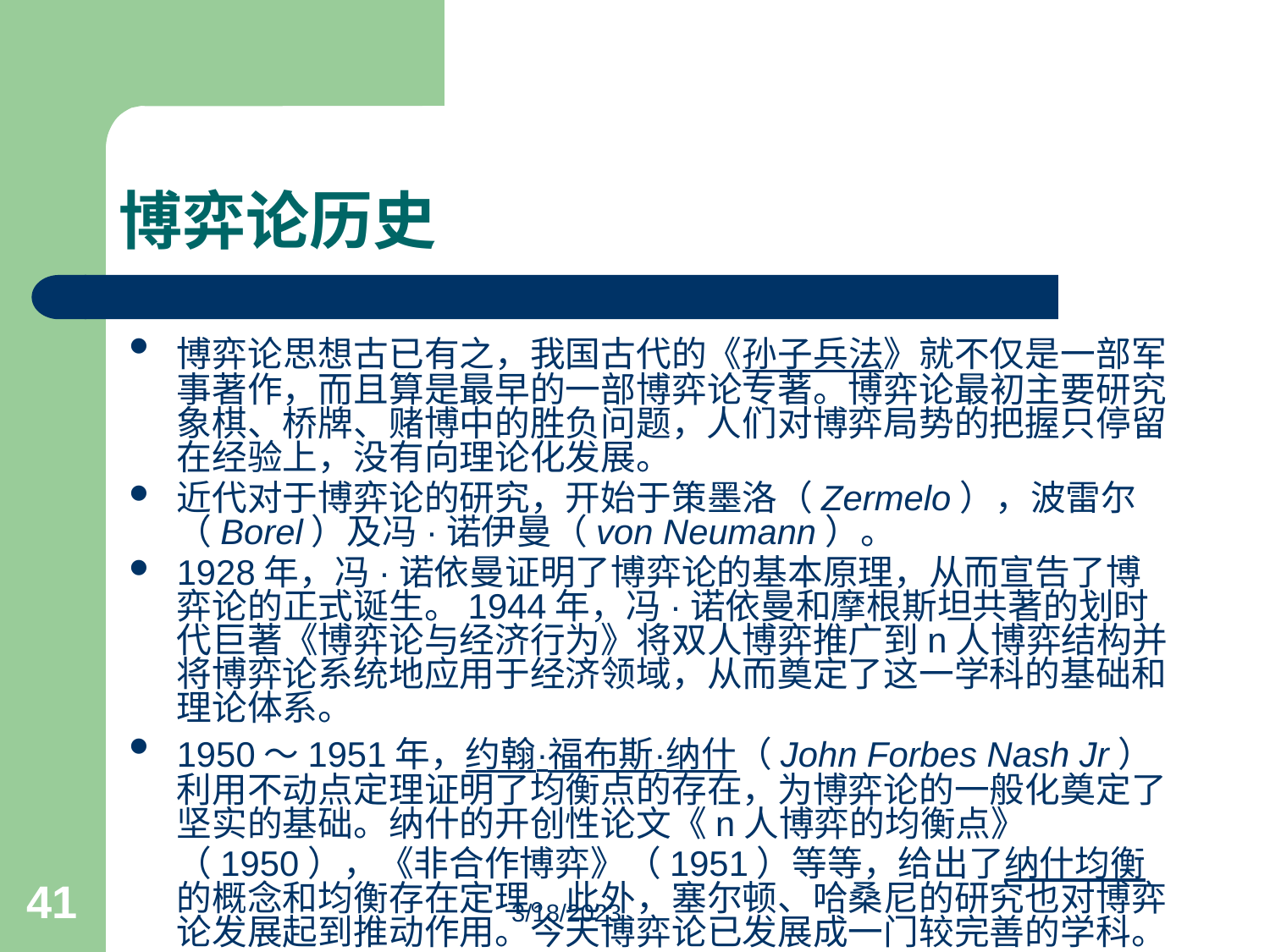

# 博弈论历史
博弈论思想古已有之，我国古代的《孙子兵法》就不仅是一部军事著作，而且算是最早的一部博弈论专著。博弈论最初主要研究象棋、桥牌、赌博中的胜负问题，人们对博弈局势的把握只停留在经验上，没有向理论化发展。
近代对于博弈论的研究，开始于策墨洛（Zermelo），波雷尔（Borel）及冯·诺伊曼（von Neumann）。
1928年，冯·诺依曼证明了博弈论的基本原理，从而宣告了博弈论的正式诞生。1944年，冯·诺依曼和摩根斯坦共著的划时代巨著《博弈论与经济行为》将双人博弈推广到n人博弈结构并将博弈论系统地应用于经济领域，从而奠定了这一学科的基础和理论体系。
1950～1951年，约翰·福布斯·纳什（John Forbes Nash Jr）利用不动点定理证明了均衡点的存在，为博弈论的一般化奠定了坚实的基础。纳什的开创性论文《n人博弈的均衡点》（1950），《非合作博弈》（1951）等等，给出了纳什均衡的概念和均衡存在定理。此外，塞尔顿、哈桑尼的研究也对博弈论发展起到推动作用。今天博弈论已发展成一门较完善的学科。
41
3/18/2023